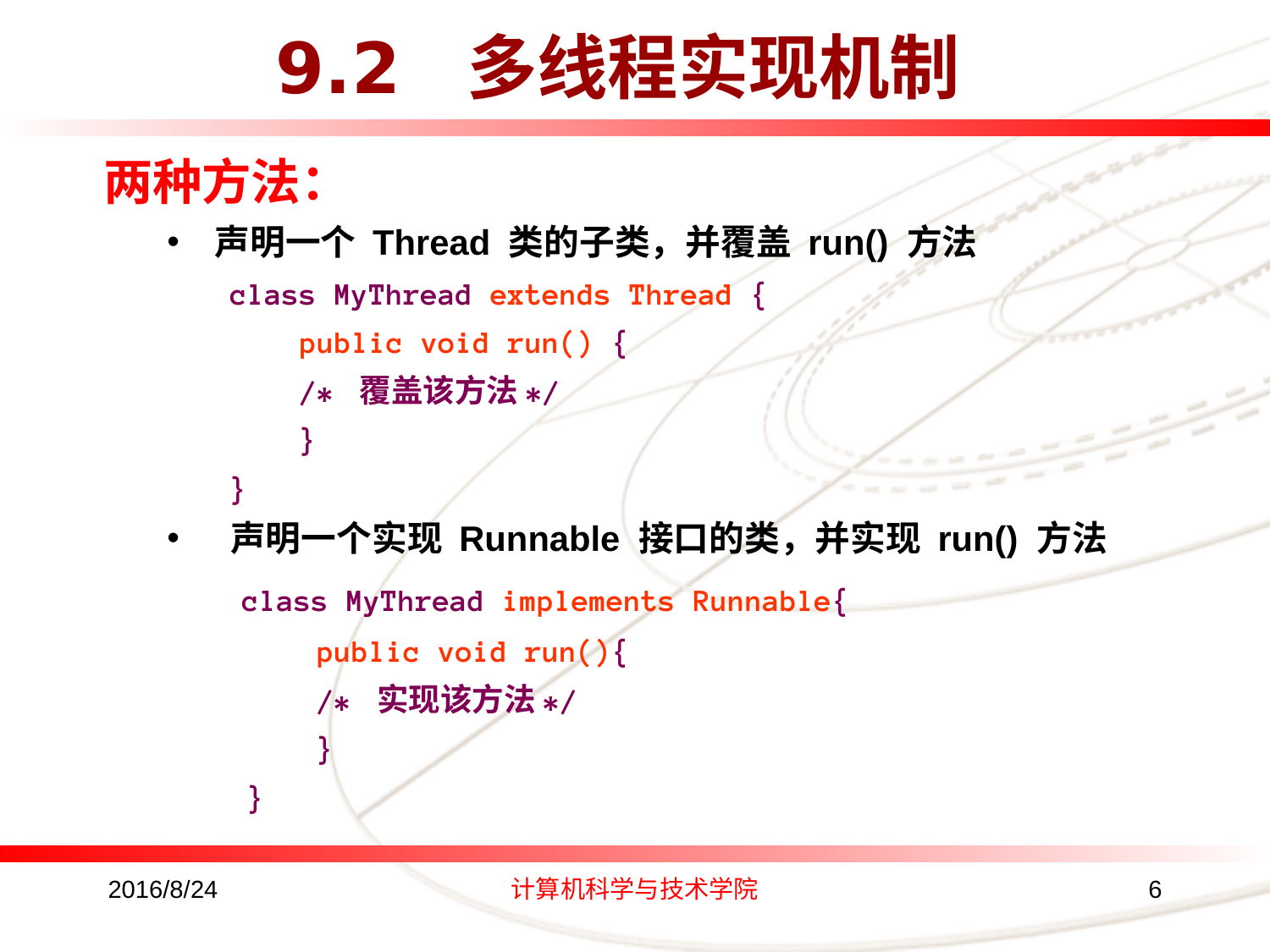

9.2  多线程实现机制
两种方法：
声明一个 Thread 类的子类，并覆盖 run() 方法
class MyThread extends Thread {
    public void run() {
    /* 覆盖该方法*/
    }
}
声明一个实现 Runnable 接口的类，并实现 run() 方法
 class MyThread implements Runnable{
     public void run(){
     /* 实现该方法*/
     }
 }
2016/8/24
计算机科学与技术学院
6